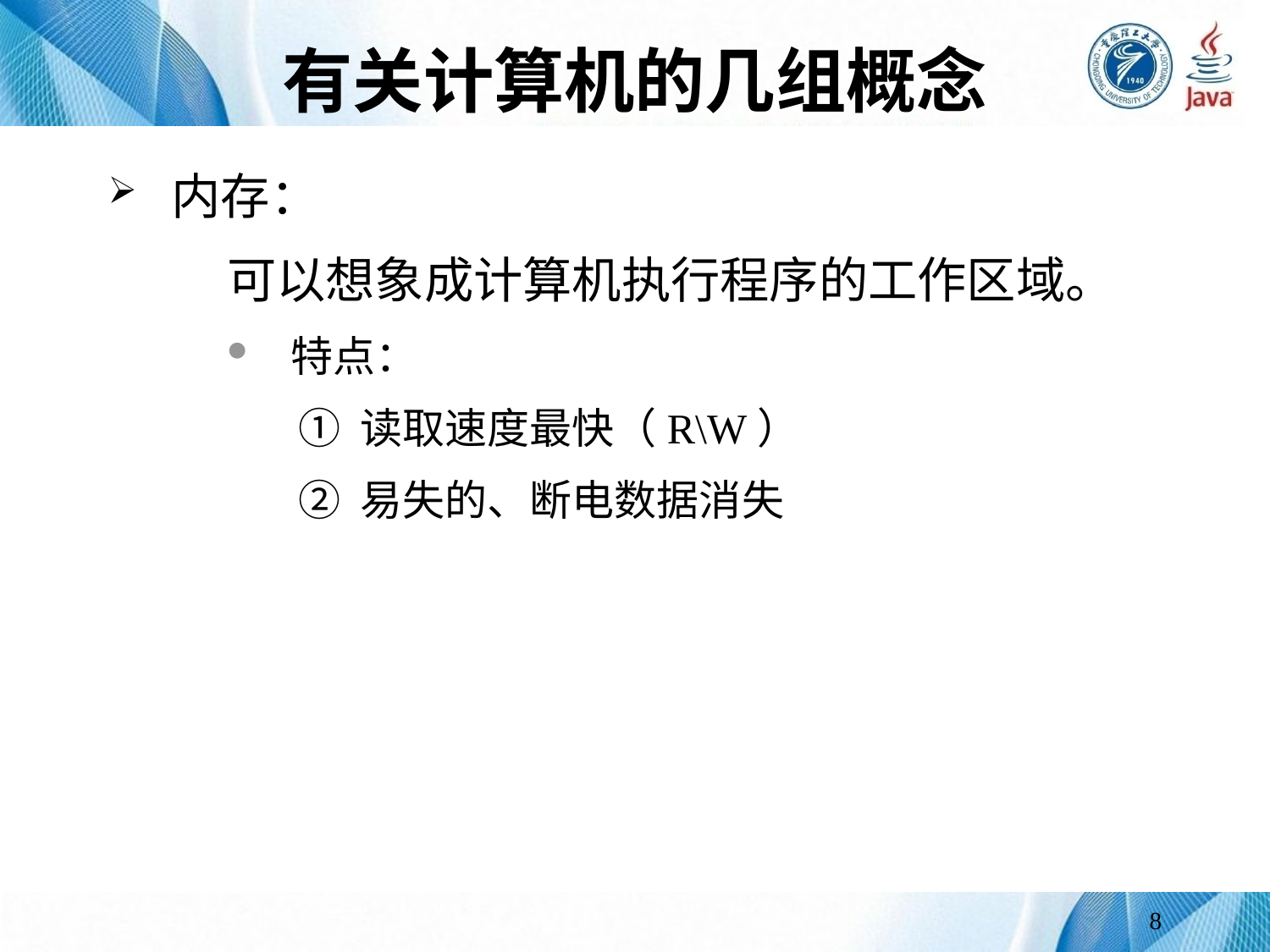

# 有关计算机的几组概念
内存：
	可以想象成计算机执行程序的工作区域。
特点：
① 读取速度最快（R\W）
② 易失的、断电数据消失

8